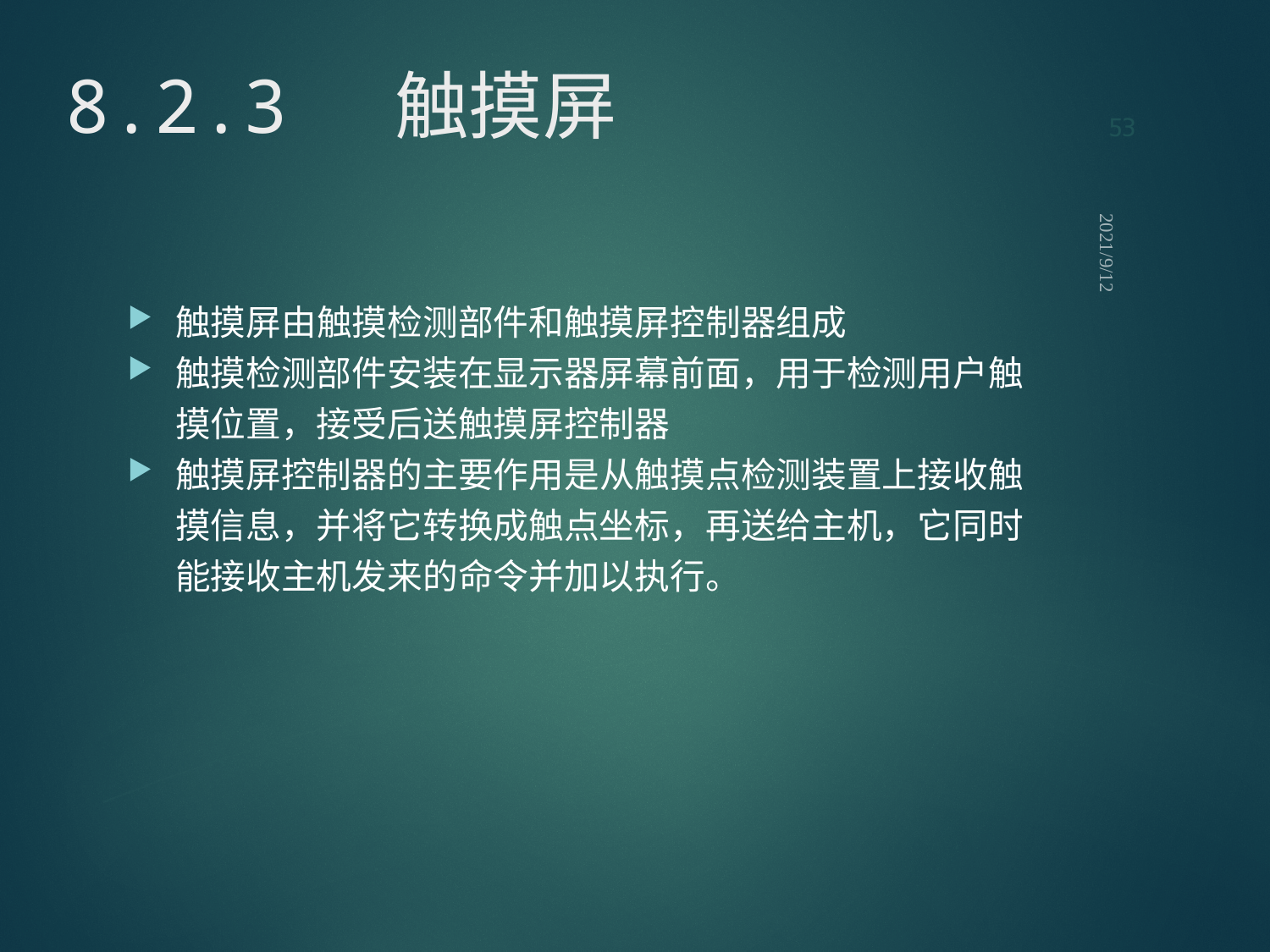

53
# 8.2.3  触摸屏
2021/9/12
触摸屏由触摸检测部件和触摸屏控制器组成
触摸检测部件安装在显示器屏幕前面，用于检测用户触摸位置，接受后送触摸屏控制器
触摸屏控制器的主要作用是从触摸点检测装置上接收触摸信息，并将它转换成触点坐标，再送给主机，它同时能接收主机发来的命令并加以执行。